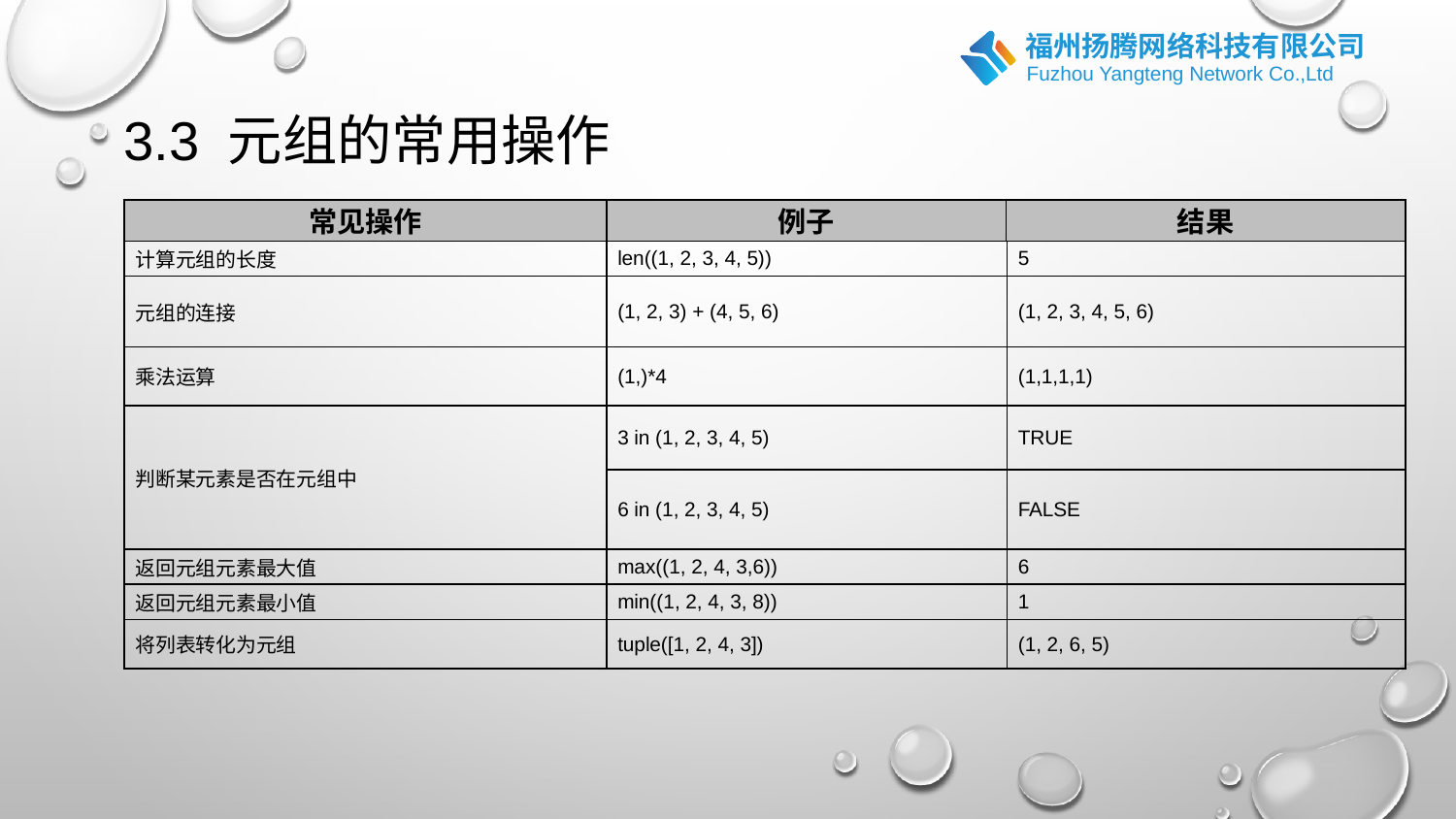

# 3.3 元组的常用操作

| 常见操作 | 例子 | 结果 |  |
| --- | --- | --- | --- |
| 计算元组的长度 | len((1, 2, 3, 4, 5)) |  | 5 |
| 元组的连接 | (1, 2, 3) + (4, 5, 6) |  | (1, 2, 3, 4, 5, 6) |
| 乘法运算 | (1,)\*4 |  | (1,1,1,1) |
| 判断某元素是否在元组中 | 3 in (1, 2, 3, 4, 5) |  | TRUE |
|  | 6 in (1, 2, 3, 4, 5) |  | FALSE |
| 返回元组元素最大值 | max((1, 2, 4, 3,6)) |  | 6 |
| 返回元组元素最小值 | min((1, 2, 4, 3, 8)) |  | 1 |
| 将列表转化为元组 | tuple([1, 2, 4, 3]) |  | (1, 2, 6, 5) |